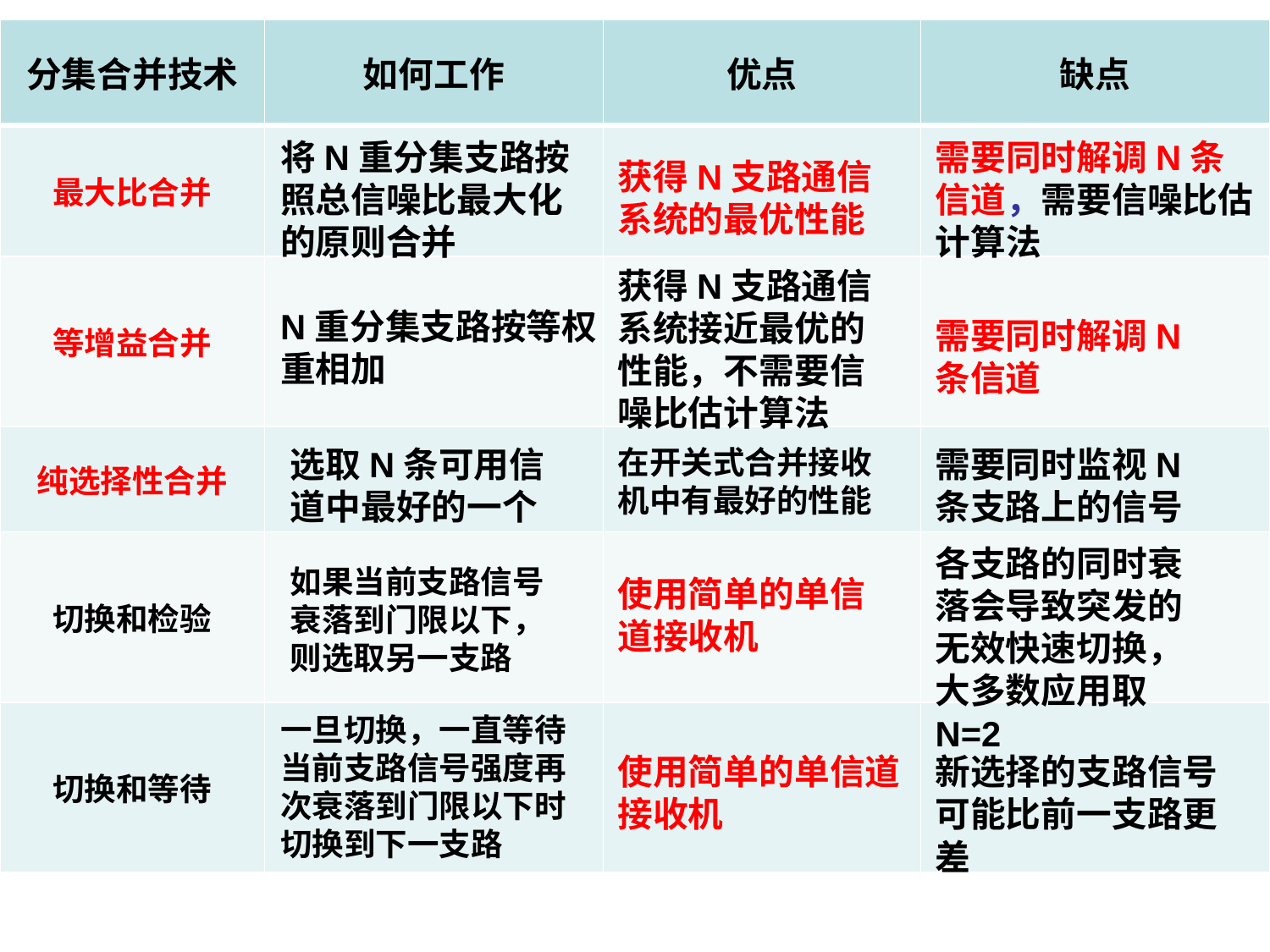

| 分集合并技术 | 如何工作 | 优点 | 缺点 |
| --- | --- | --- | --- |
| 最大比合并 |  |  |  |
| 等增益合并 |  |  |  |
| 纯选择性合并 |  |  |  |
| 切换和检验 |  |  |  |
| 切换和等待 |  |  |  |
# 分集合并技术概述
将N重分集支路按照总信噪比最大化的原则合并
需要同时解调N条信道，需要信噪比估计算法
获得N支路通信系统的最优性能
获得N支路通信系统接近最优的性能，不需要信噪比估计算法
N重分集支路按等权重相加
需要同时解调N条信道
选取N条可用信道中最好的一个
在开关式合并接收机中有最好的性能
需要同时监视N条支路上的信号
各支路的同时衰落会导致突发的无效快速切换，大多数应用取N=2
如果当前支路信号衰落到门限以下，则选取另一支路
使用简单的单信道接收机
一旦切换，一直等待当前支路信号强度再次衰落到门限以下时切换到下一支路
使用简单的单信道接收机
新选择的支路信号可能比前一支路更差